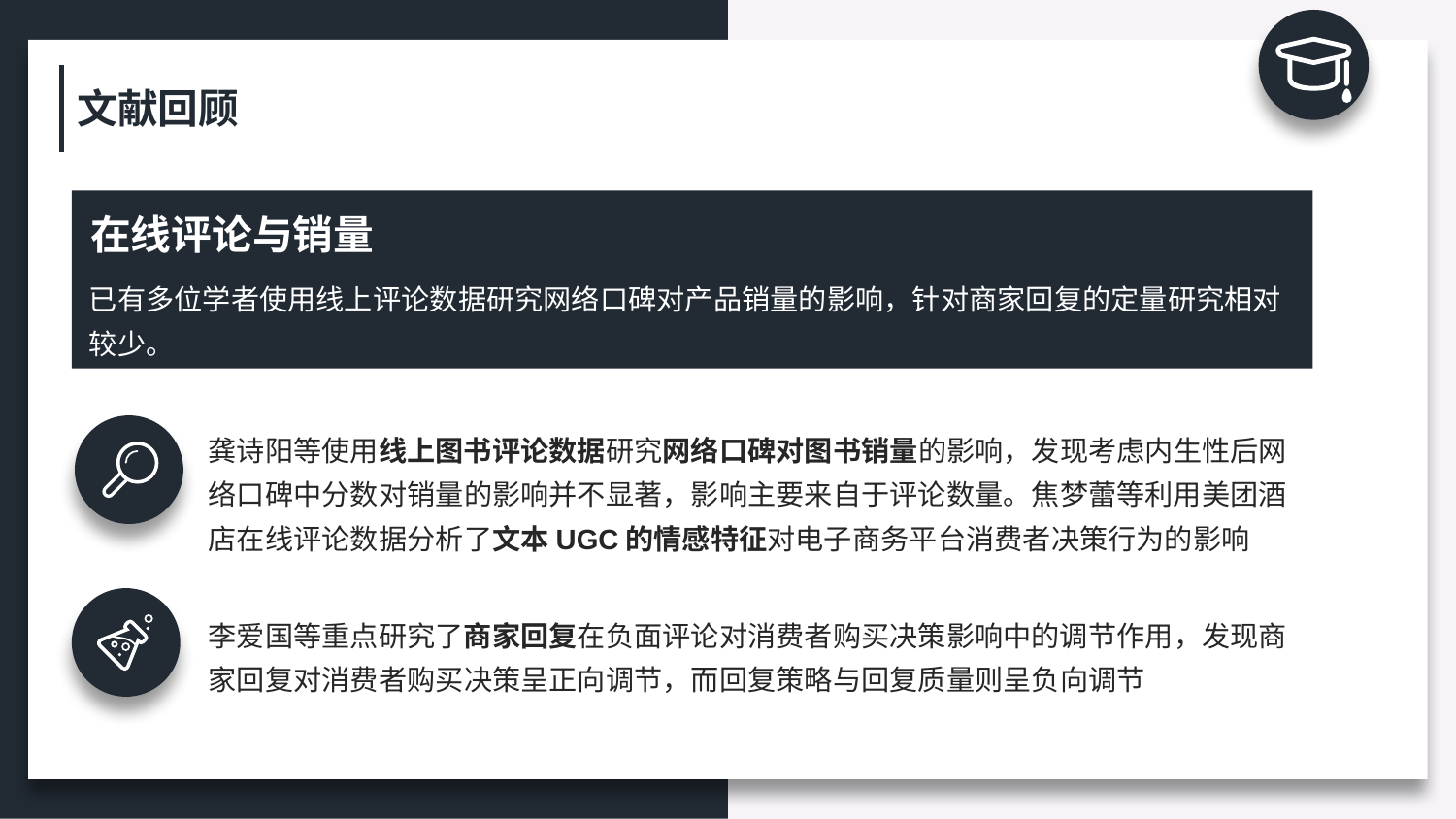

文献回顾

在线评论与销量
已有多位学者使用线上评论数据研究网络口碑对产品销量的影响，针对商家回复的定量研究相对较少。

龚诗阳等使用线上图书评论数据研究网络口碑对图书销量的影响，发现考虑内生性后网络口碑中分数对销量的影响并不显著，影响主要来自于评论数量。焦梦蕾等利用美团酒店在线评论数据分析了文本UGC的情感特征对电子商务平台消费者决策行为的影响

李爱国等重点研究了商家回复在负面评论对消费者购买决策影响中的调节作用，发现商家回复对消费者购买决策呈正向调节，而回复策略与回复质量则呈负向调节